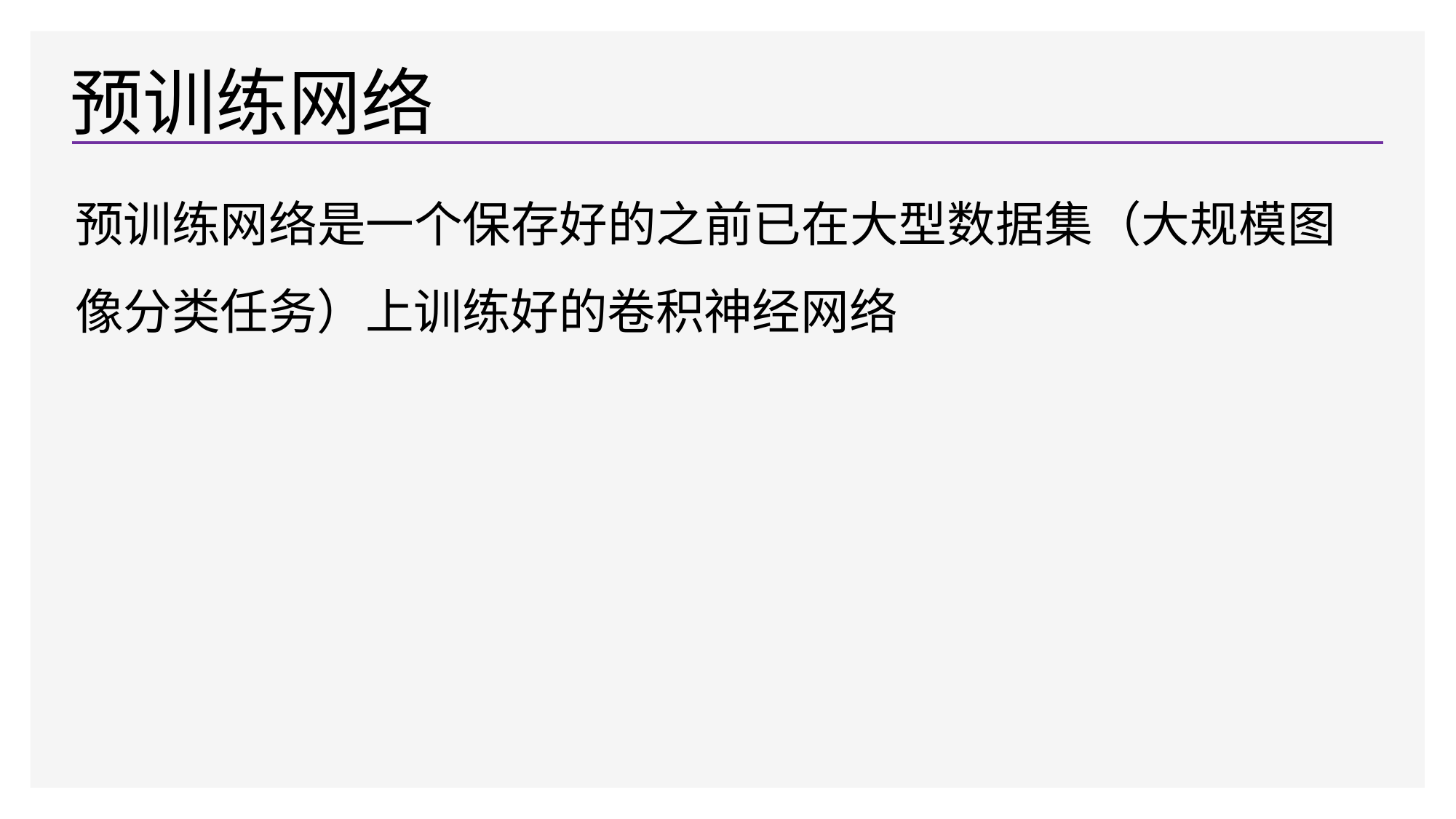

预训练网络
预训练网络是一个保存好的之前已在大型数据集（大规模图 像分类任务）上训练好的卷积神经网络